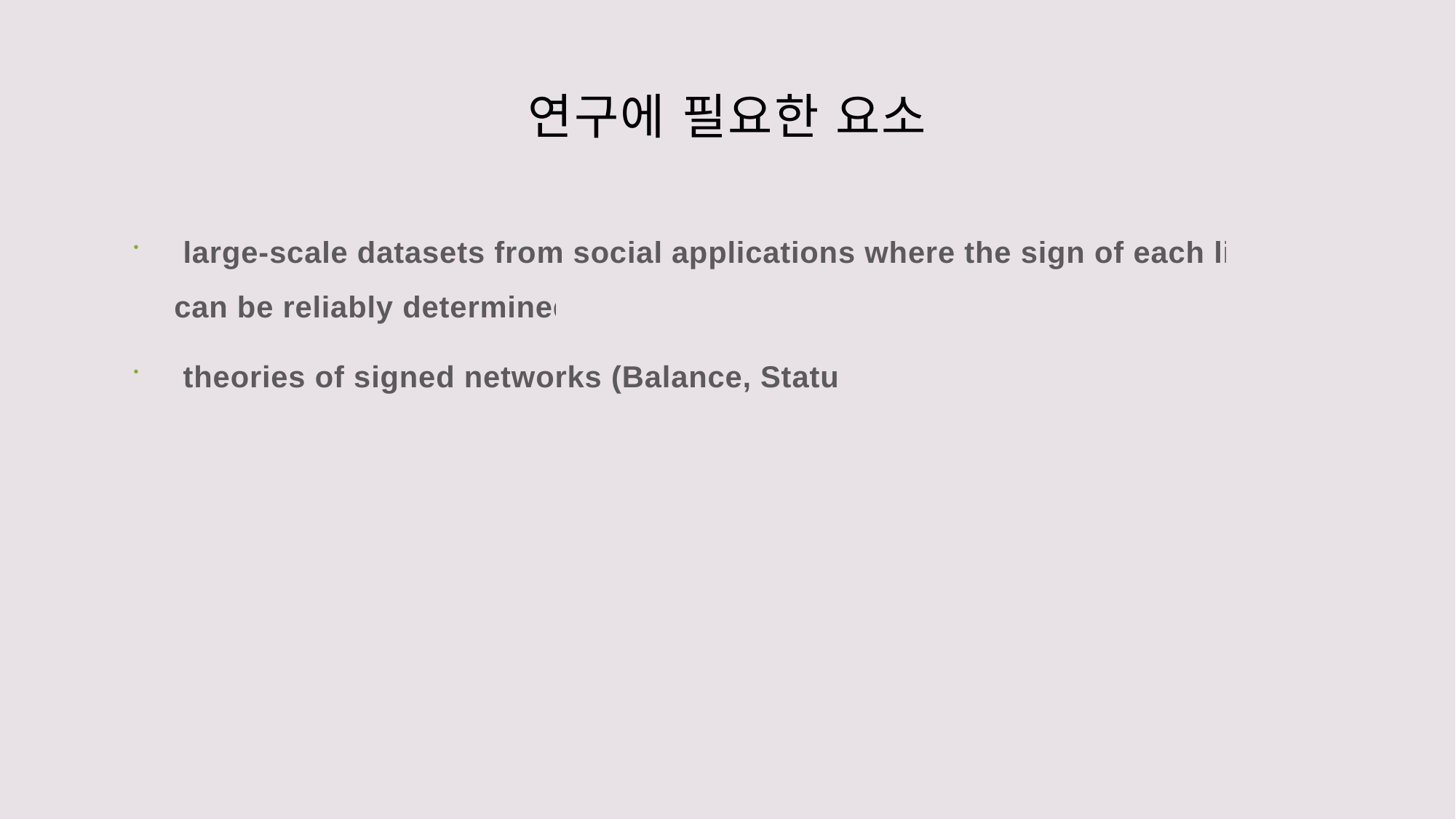

# 연구에 필요한 요소
 large-scale datasets from social applications where the sign of each link can be reliably determined
 theories of signed networks (Balance, Status)